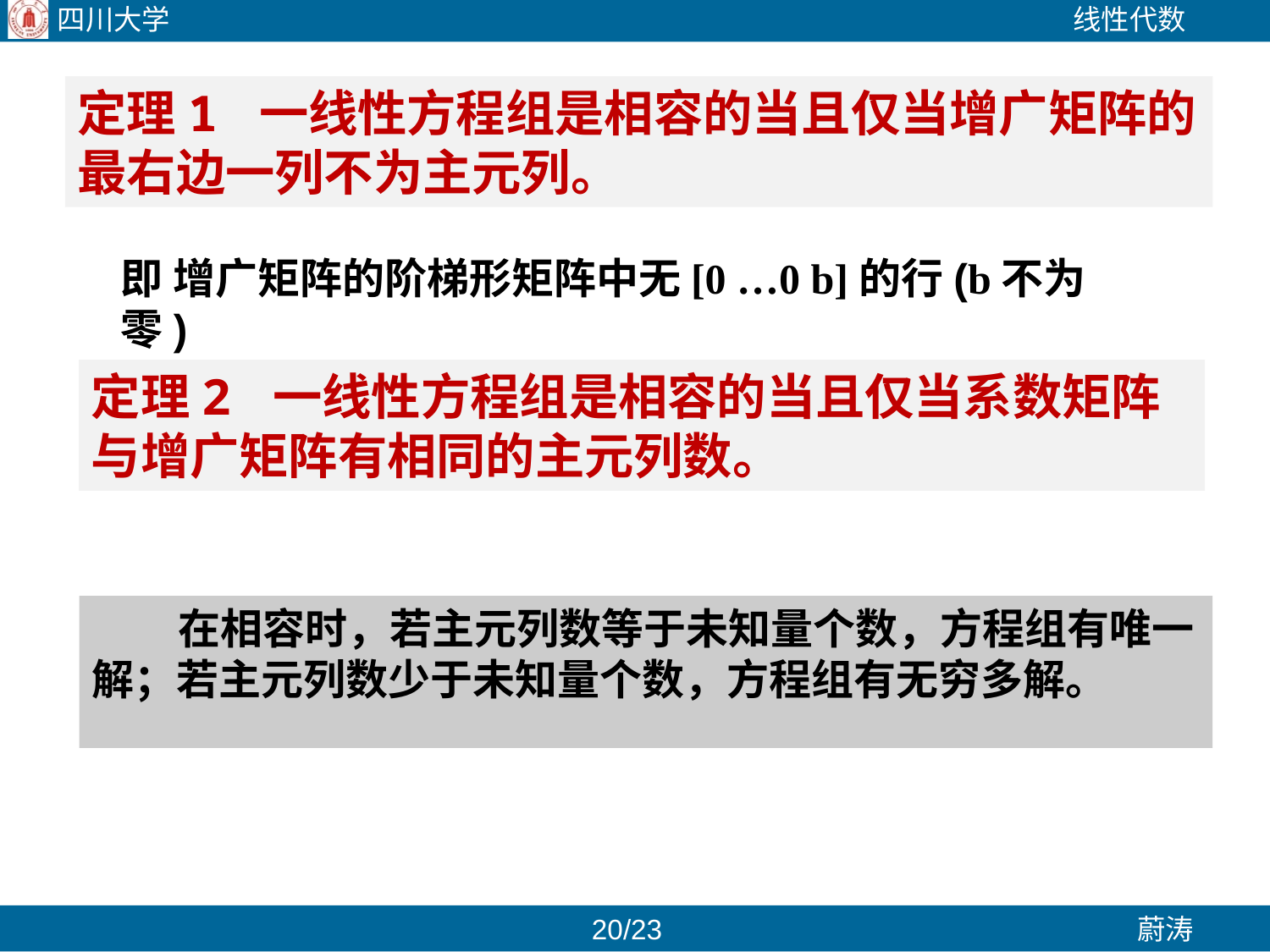

定理1 一线性方程组是相容的当且仅当增广矩阵的最右边一列不为主元列。
即 增广矩阵的阶梯形矩阵中无[0 …0 b]的行(b不为零)
定理2 一线性方程组是相容的当且仅当系数矩阵与增广矩阵有相同的主元列数。
        在相容时，若主元列数等于未知量个数，方程组有唯一解；若主元列数少于未知量个数，方程组有无穷多解。

20/23